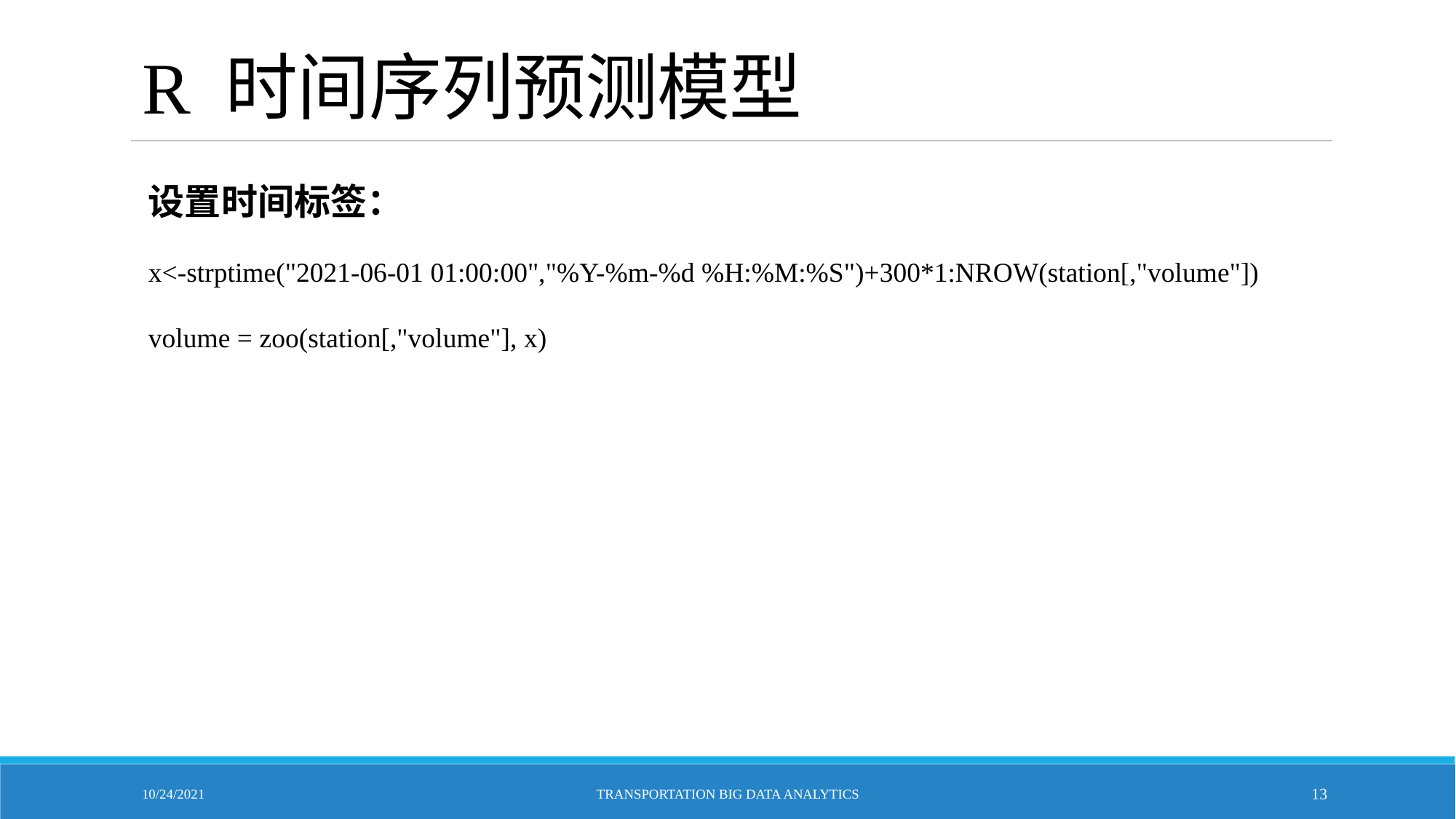

# R 时间序列预测模型
设置时间标签：
x<-strptime("2021-06-01 01:00:00","%Y-%m-%d %H:%M:%S")+300*1:NROW(station[,"volume"])
volume = zoo(station[,"volume"], x)
10/24/2021
Transportation Big Data Analytics
13